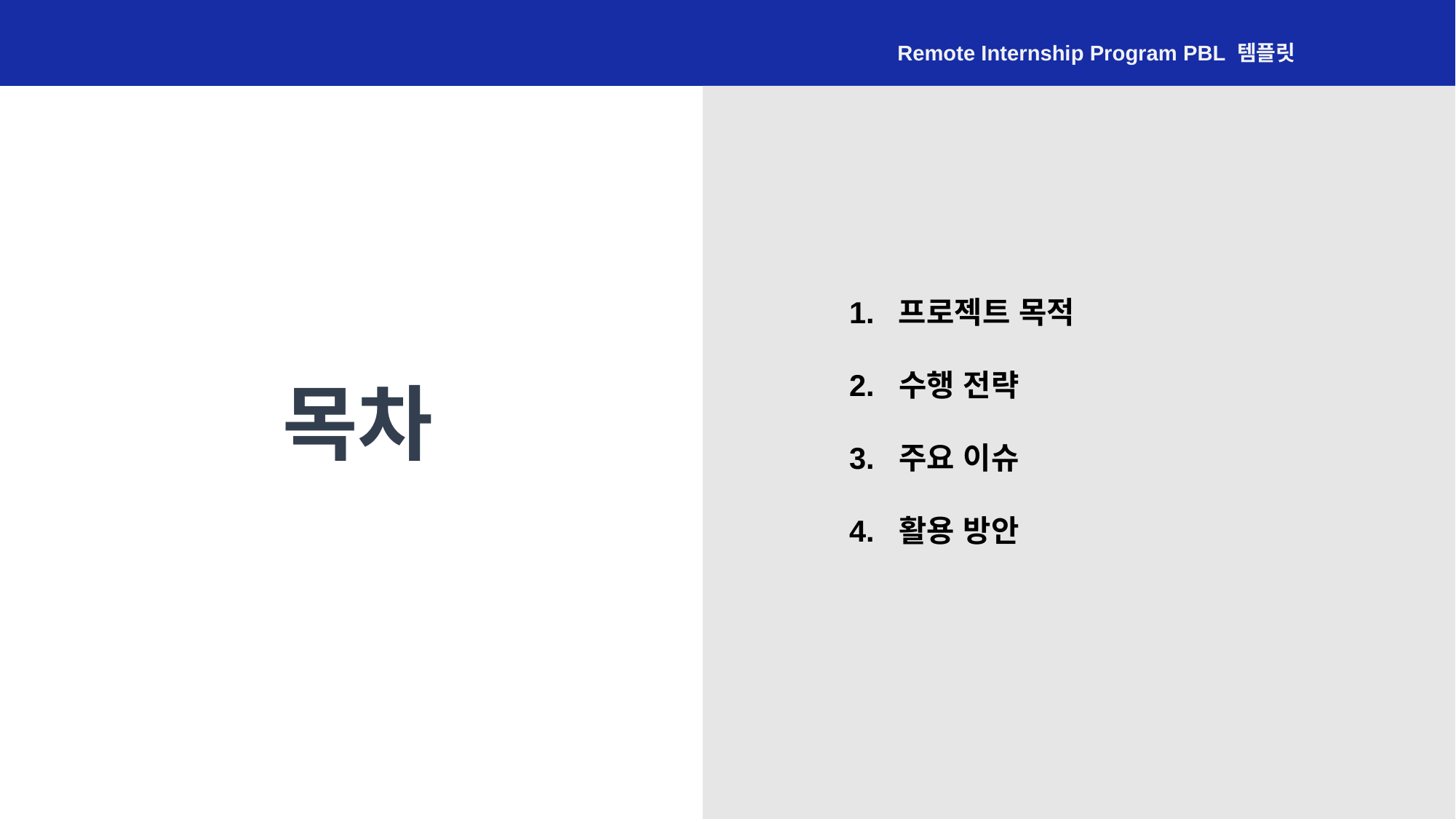

Remote Internship Program PBL 템플릿

1.  프로젝트 목적
2.  수행 전략
3.  주요 이슈
4.  활용 방안
목차